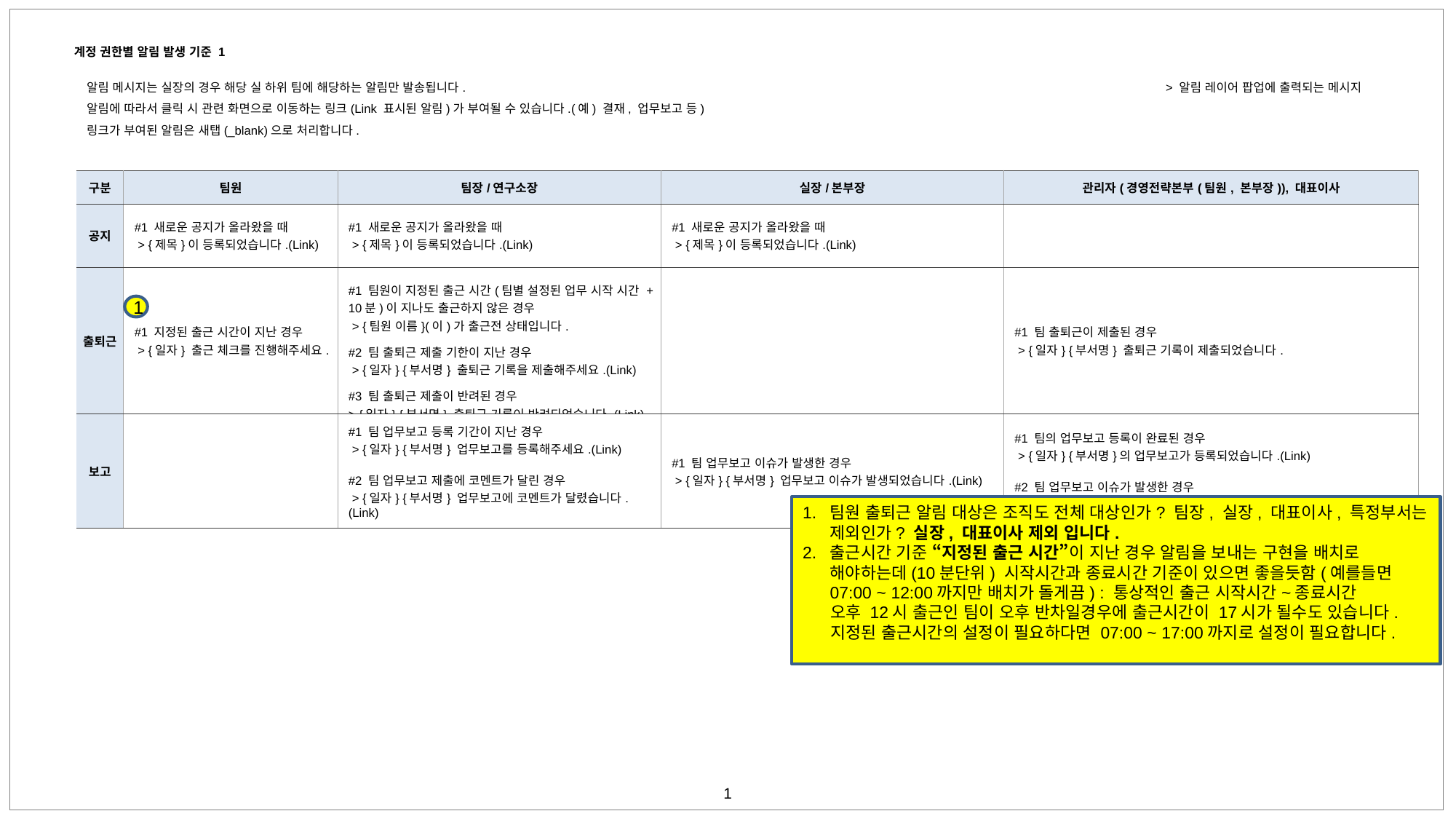

계정 권한별 알림 발생 기준 1
알림 메시지는 실장의 경우 해당 실 하위 팀에 해당하는 알림만 발송됩니다.
알림에 따라서 클릭 시 관련 화면으로 이동하는 링크(Link 표시된 알림)가 부여될 수 있습니다.(예) 결재, 업무보고 등)
링크가 부여된 알림은 새탭(_blank)으로 처리합니다.
> 알림 레이어 팝업에 출력되는 메시지
| 구분 | 팀원 | 팀장/연구소장 | 실장/본부장 | 관리자(경영전략본부(팀원, 본부장)), 대표이사 |
| --- | --- | --- | --- | --- |
| 공지 | #1 새로운 공지가 올라왔을 때 > {제목}이 등록되었습니다.(Link) | #1 새로운 공지가 올라왔을 때 > {제목}이 등록되었습니다.(Link) | #1 새로운 공지가 올라왔을 때 > {제목}이 등록되었습니다.(Link) |  |
| 출퇴근 | #1 지정된 출근 시간이 지난 경우 > {일자} 출근 체크를 진행해주세요. | #1 팀원이 지정된 출근 시간(팀별 설정된 업무 시작 시간 + 10분)이 지나도 출근하지 않은 경우 > {팀원 이름}(이)가 출근전 상태입니다. #2 팀 출퇴근 제출 기한이 지난 경우 > {일자} {부서명} 출퇴근 기록을 제출해주세요.(Link) #3 팀 출퇴근 제출이 반려된 경우 > {일자} {부서명} 출퇴근 기록이 반려되었습니다.(Link) |  | #1 팀 출퇴근이 제출된 경우 > {일자} {부서명} 출퇴근 기록이 제출되었습니다. |
| 보고 |  | #1 팀 업무보고 등록 기간이 지난 경우 > {일자} {부서명} 업무보고를 등록해주세요.(Link) #2 팀 업무보고 제출에 코멘트가 달린 경우 > {일자} {부서명} 업무보고에 코멘트가 달렸습니다.(Link) | #1 팀 업무보고 이슈가 발생한 경우 > {일자} {부서명} 업무보고 이슈가 발생되었습니다.(Link) | #1 팀의 업무보고 등록이 완료된 경우 > {일자} {부서명}의 업무보고가 등록되었습니다.(Link) #2 팀 업무보고 이슈가 발생한 경우 > {일자} {부서명} 업무보고 이슈가 발생되었습니다.(Link) |
1
팀원 출퇴근 알림 대상은 조직도 전체 대상인가? 팀장, 실장, 대표이사, 특정부서는 제외인가? 실장, 대표이사 제외 입니다.
출근시간 기준 “지정된 출근 시간”이 지난 경우 알림을 보내는 구현을 배치로 해야하는데(10분단위) 시작시간과 종료시간 기준이 있으면 좋을듯함(예를들면 07:00 ~ 12:00까지만 배치가 돌게끔) : 통상적인 출근 시작시간~종료시간
     오후 12시 출근인 팀이 오후 반차일경우에 출근시간이 17시가 될수도 있습니다.
     지정된 출근시간의 설정이 필요하다면 07:00 ~ 17:00까지로 설정이 필요합니다.